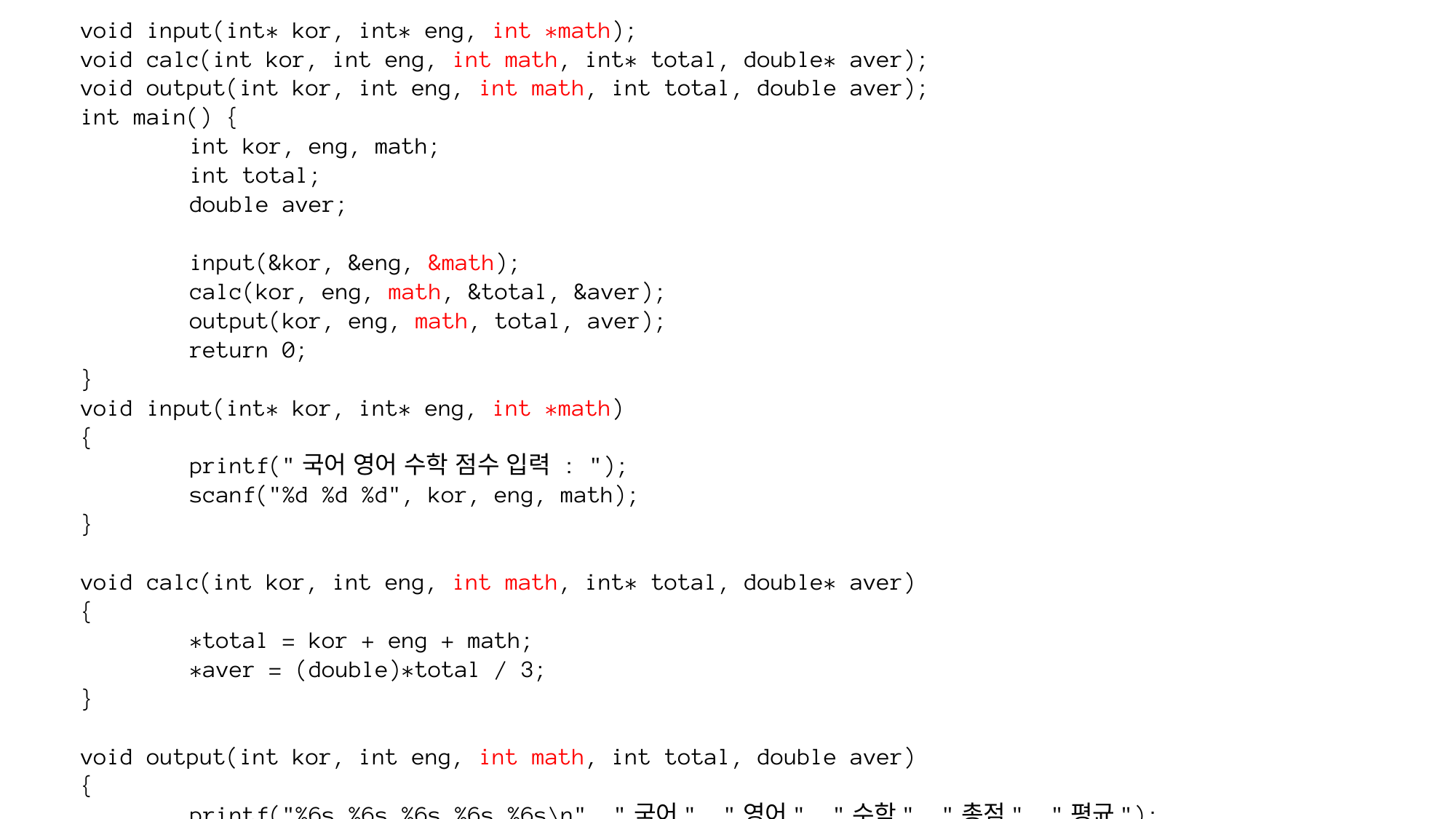

void input(int* kor, int* eng, int *math);
void calc(int kor, int eng, int math, int* total, double* aver);
void output(int kor, int eng, int math, int total, double aver);
int main() {
	int kor, eng, math;
	int total;
	double aver;

	input(&kor, &eng, &math);
	calc(kor, eng, math, &total, &aver);
	output(kor, eng, math, total, aver);
	return 0;
}
void input(int* kor, int* eng, int *math)
{
	printf("국어 영어 수학 점수 입력 : ");
	scanf("%d %d %d", kor, eng, math);
}

void calc(int kor, int eng, int math, int* total, double* aver)
{
	*total = kor + eng + math;
	*aver = (double)*total / 3;
}

void output(int kor, int eng, int math, int total, double aver)
{
	printf("%6s %6s %6s %6s %6s\n", "국어", "영어", "수학", "총점", "평균");
	printf("%6d %6d %6d %6d %6.2f\n", kor, eng, math, total, aver);
}